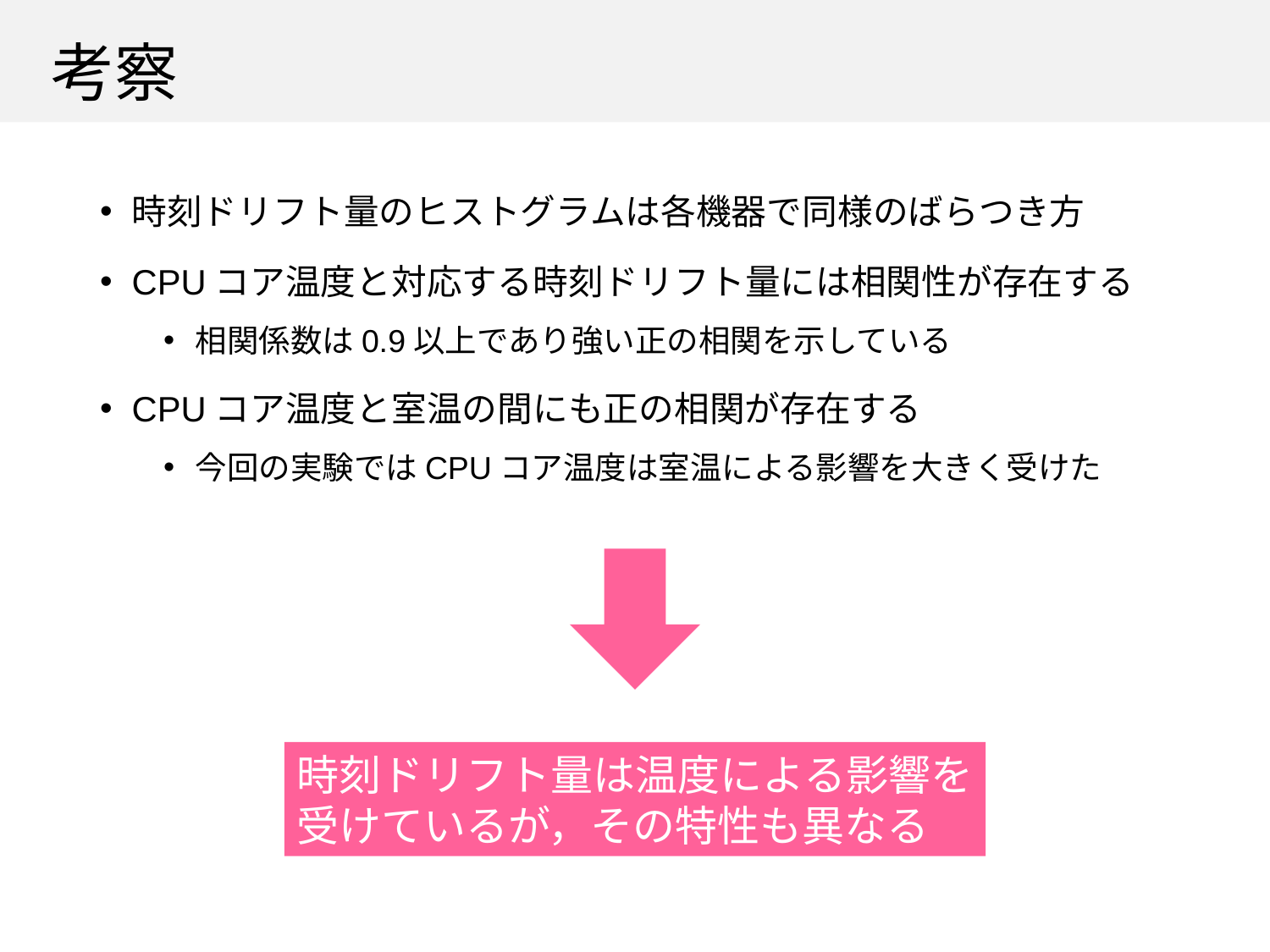

# 考察
時刻ドリフト量のヒストグラムは各機器で同様のばらつき方
CPUコア温度と対応する時刻ドリフト量には相関性が存在する
相関係数は0.9以上であり強い正の相関を示している
CPUコア温度と室温の間にも正の相関が存在する
今回の実験ではCPUコア温度は室温による影響を大きく受けた

時刻ドリフト量は温度による影響を
受けているが，その特性も異なる